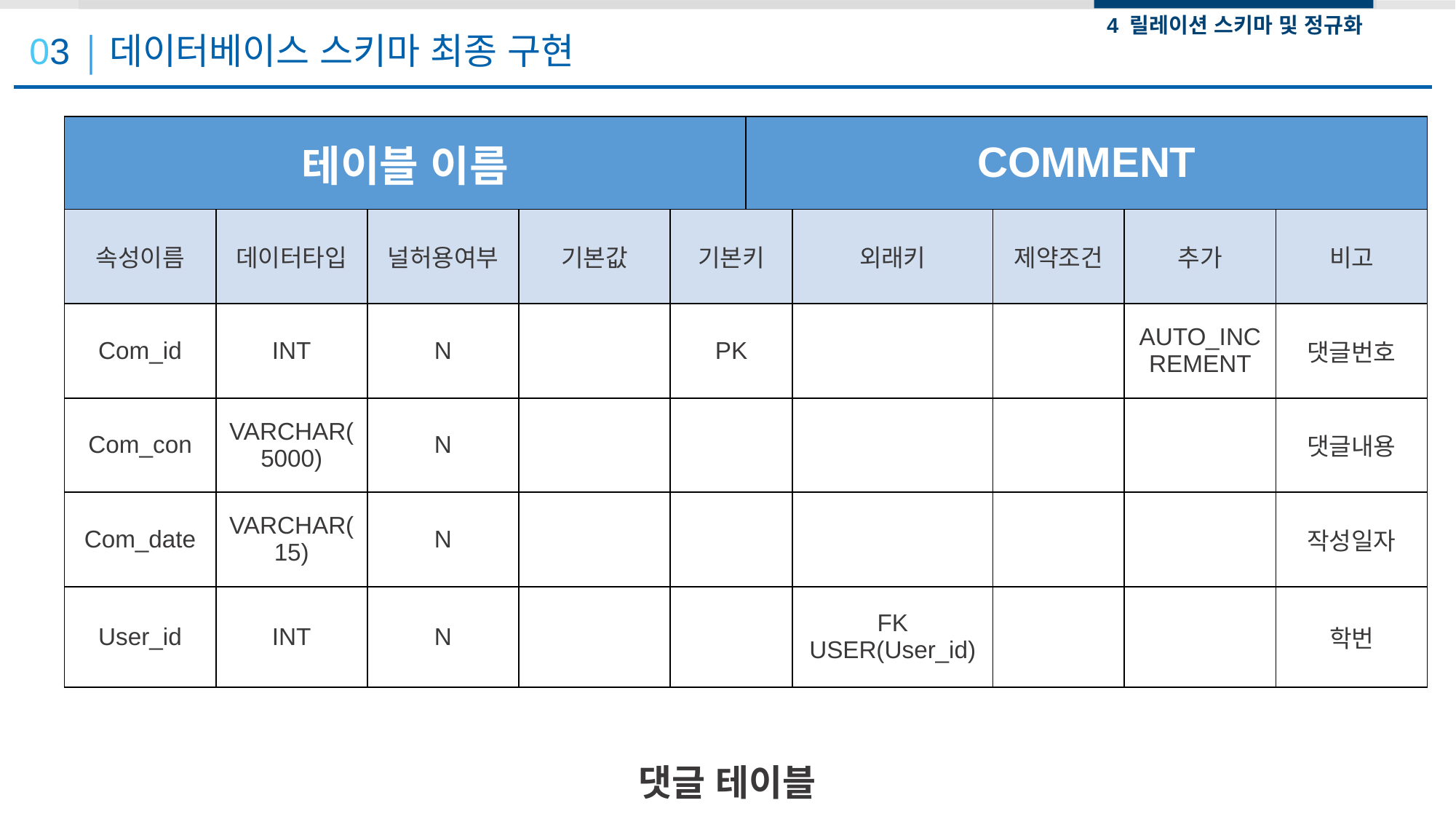

4 릴레이션 스키마 및 정규화
03   데이터베이스 스키마 최종 구현
PROBLEM
| 테이블 이름 |  |  |  |  | COMMENT |  |  |  |  |
| --- | --- | --- | --- | --- | --- | --- | --- | --- | --- |
| 속성이름 | 데이터타입 | 널허용여부 | 기본값 | 기본키 |  | 외래키 | 제약조건 | 추가 | 비고 |
| Com\_id | INT | N |  | PK |  |  |  | AUTO\_INCREMENT | 댓글번호 |
| Com\_con | VARCHAR(5000) | N |  |  |  |  |  |  | 댓글내용 |
| Com\_date | VARCHAR(15) | N |  |  |  |  |  |  | 작성일자 |
| User\_id | INT | N |  |  |  | FK USER(User\_id) |  |  | 학번 |
댓글 테이블